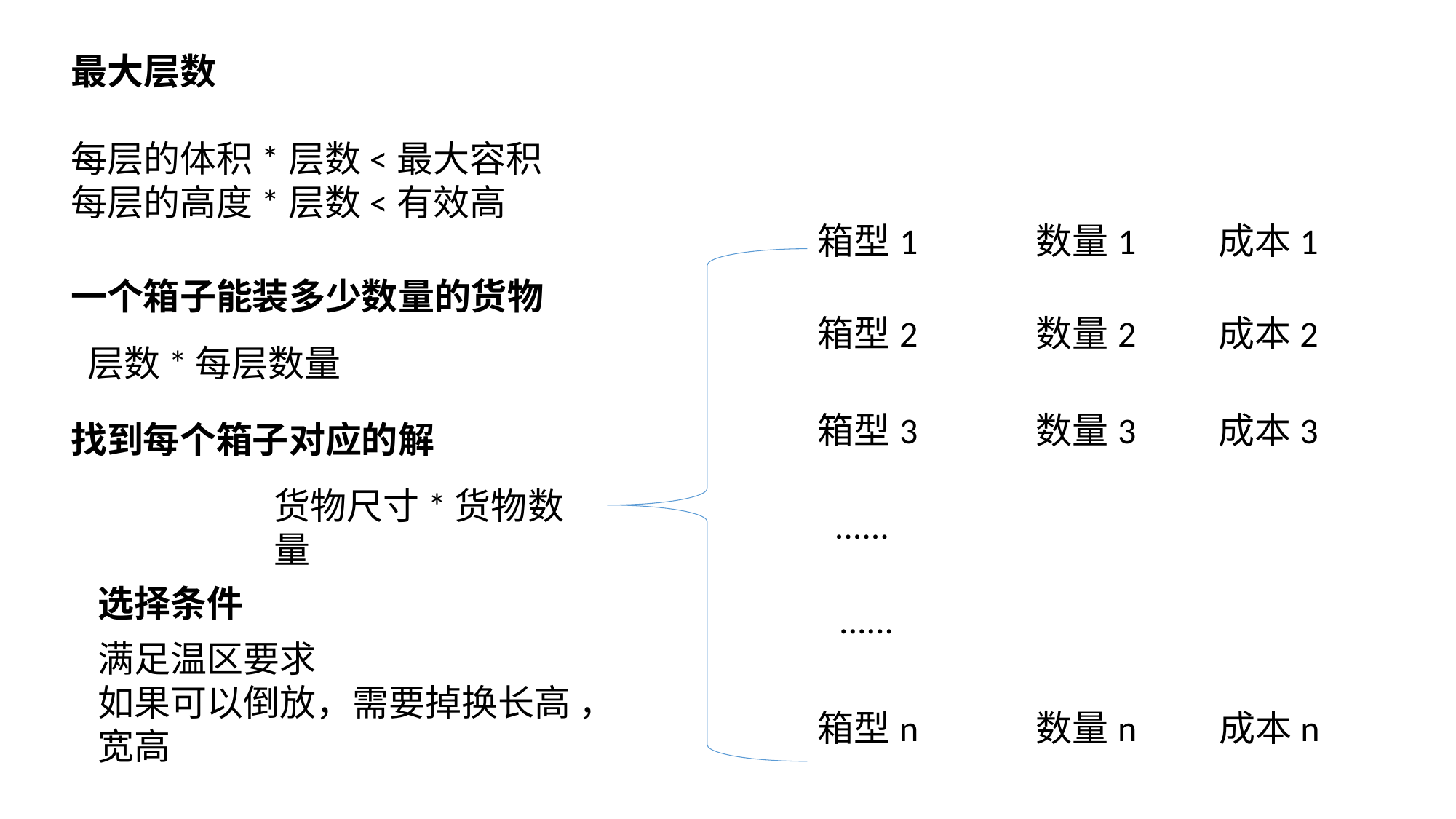

最大层数

每层的体积*层数<最大容积
每层的高度*层数<有效高
箱型1		数量1         成本1

一个箱子能装多少数量的货物
箱型2		数量2         成本2
层数*每层数量
箱型3		数量3         成本3
找到每个箱子对应的解
货物尺寸*货物数量
......
选择条件
......
满足温区要求
如果可以倒放，需要掉换长高 ，宽高
箱型n		数量n         成本n